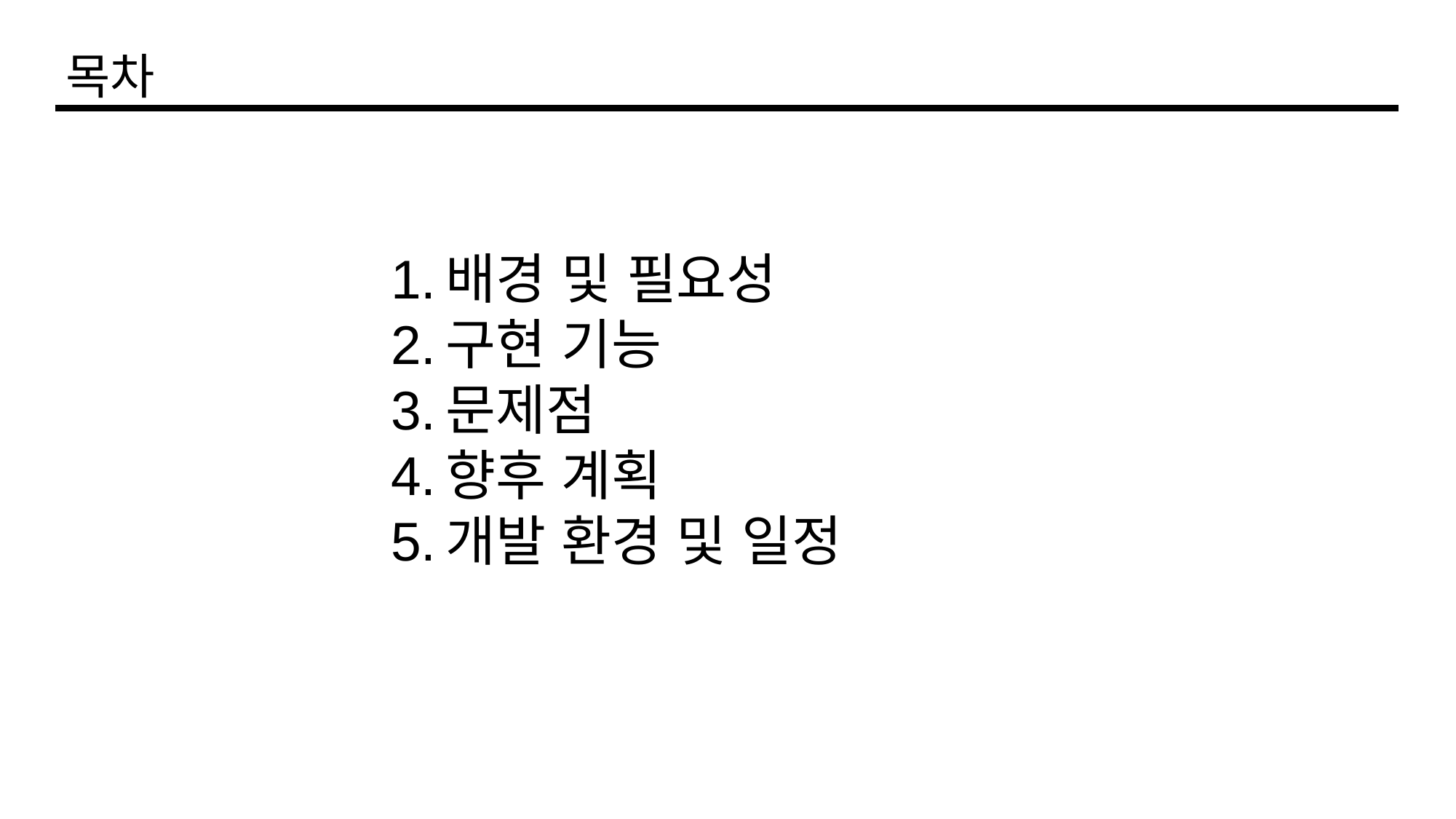

목차
배경 및 필요성
구현 기능
문제점
향후 계획
개발 환경 및 일정